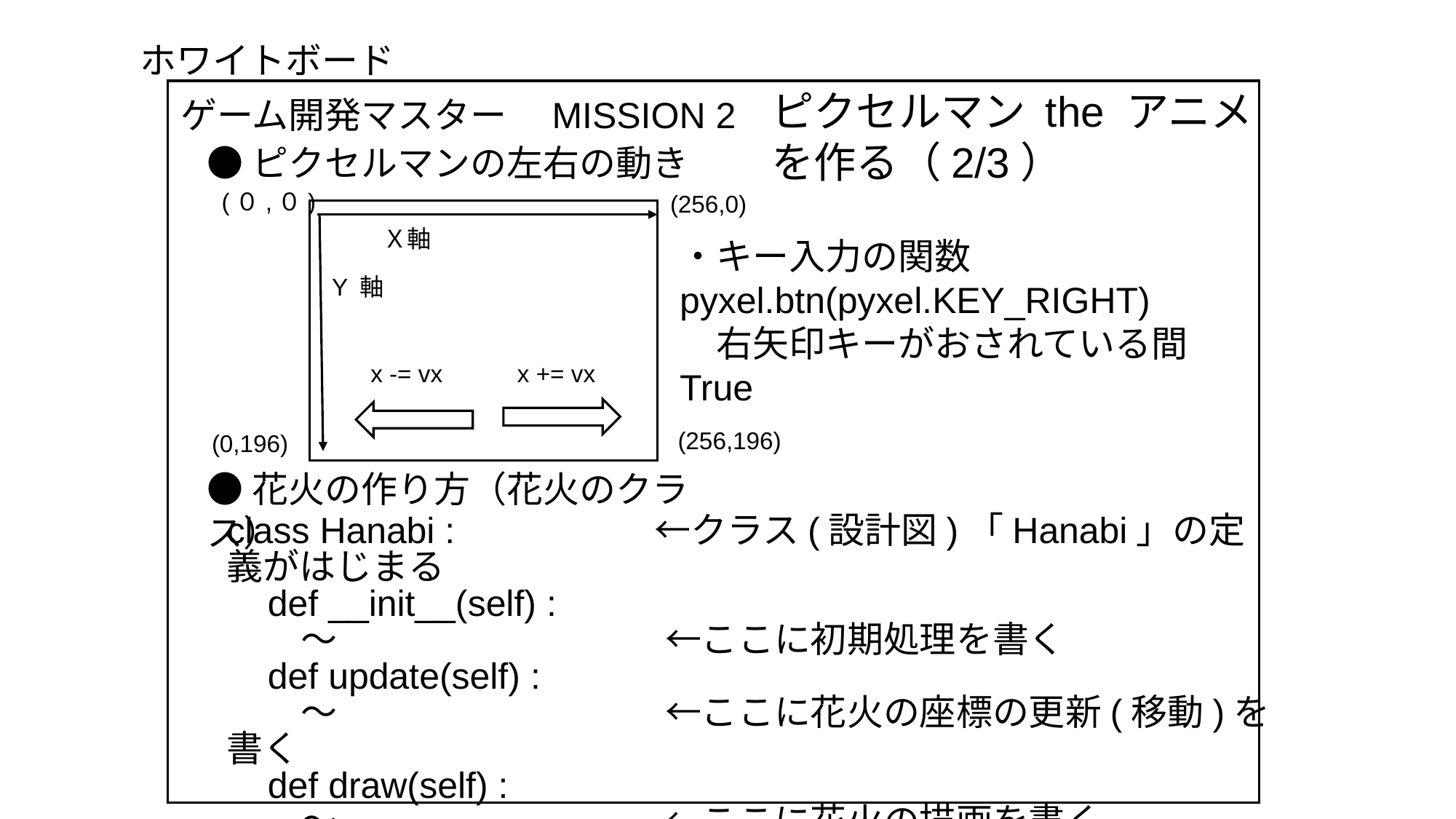

ホワイトボード
ピクセルマン the アニメを作る（2/3）

ゲーム開発マスター　MISSION 2
●ピクセルマンの左右の動き
(０,０)
(256,0)

Ｘ軸
・キー入力の関数
pyxel.btn(pyxel.KEY_RIGHT)
　右矢印キーがおされている間 True
Y 軸
 x += vx
 x -= vx

(256,196)
(0,196)
●花火の作り方（花火のクラス）
class Hanabi :　　　　　 ←クラス(設計図)「Hanabi」の定義がはじまる
    def __init__(self) :
        ～　　　　　　　　　←ここに初期処理を書く
    def update(self) :
        ～　　　　　　　　　←ここに花火の座標の更新(移動)を書く
    def draw(self) :
        ～　　　　　　　　　←ここに花火の描画を書く
このクラス（設計図）は、Pixelmanの中で実体化する！